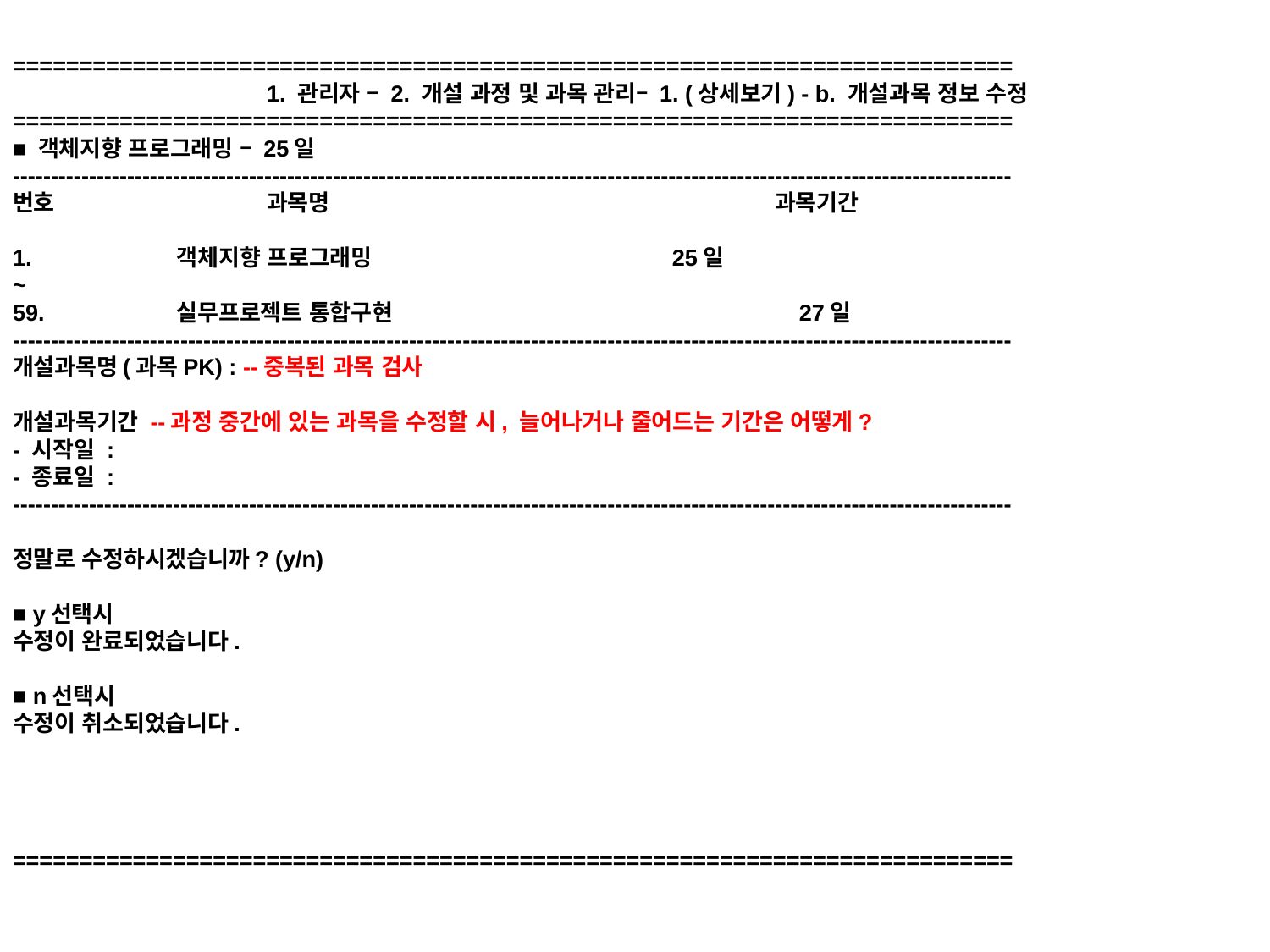

# =========================================================================== 1. 관리자 – 2. 개설 과정 및 과목 관리– 1. (상세보기) - b. 개설과목 정보 수정 =========================================================================== ■ 객체지향 프로그래밍 – 25일 ----------------------------------------------------------------------------------------------------------------------------------- 번호    		과목명				과목기간 1. 	     객체지향 프로그래밍		  	   25일 ~ 59.	     실무프로젝트 통합구현 			   27일 ----------------------------------------------------------------------------------------------------------------------------------- 개설과목명(과목PK) : --중복된 과목 검사 개설과목기간 --과정 중간에 있는 과목을 수정할 시, 늘어나거나 줄어드는 기간은 어떻게? - 시작일 : - 종료일 : ----------------------------------------------------------------------------------------------------------------------------------- 정말로 수정하시겠습니까? (y/n) ■ y선택시 수정이 완료되었습니다. ■ n선택시 수정이 취소되었습니다. ===========================================================================